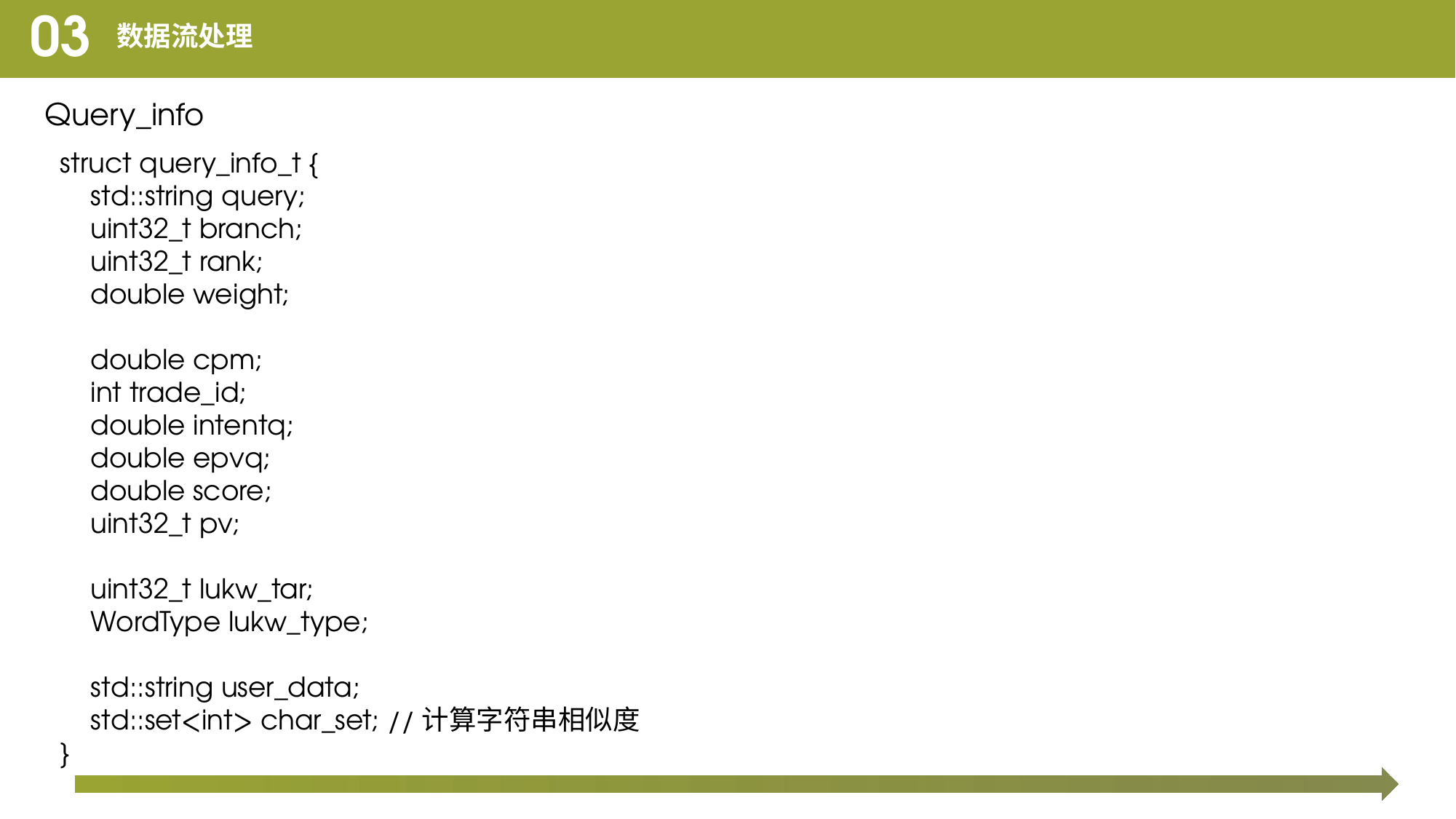

03
数据流处理
Query_info
struct query_info_t {
    std::string query;
    uint32_t branch;
    uint32_t rank;
    double weight;

    double cpm;
    int trade_id;
    double intentq;
    double epvq;
    double score;
    uint32_t pv;

    uint32_t lukw_tar;
    WordType lukw_type;

    std::string user_data;
    std::set<int> char_set;	//计算字符串相似度
}